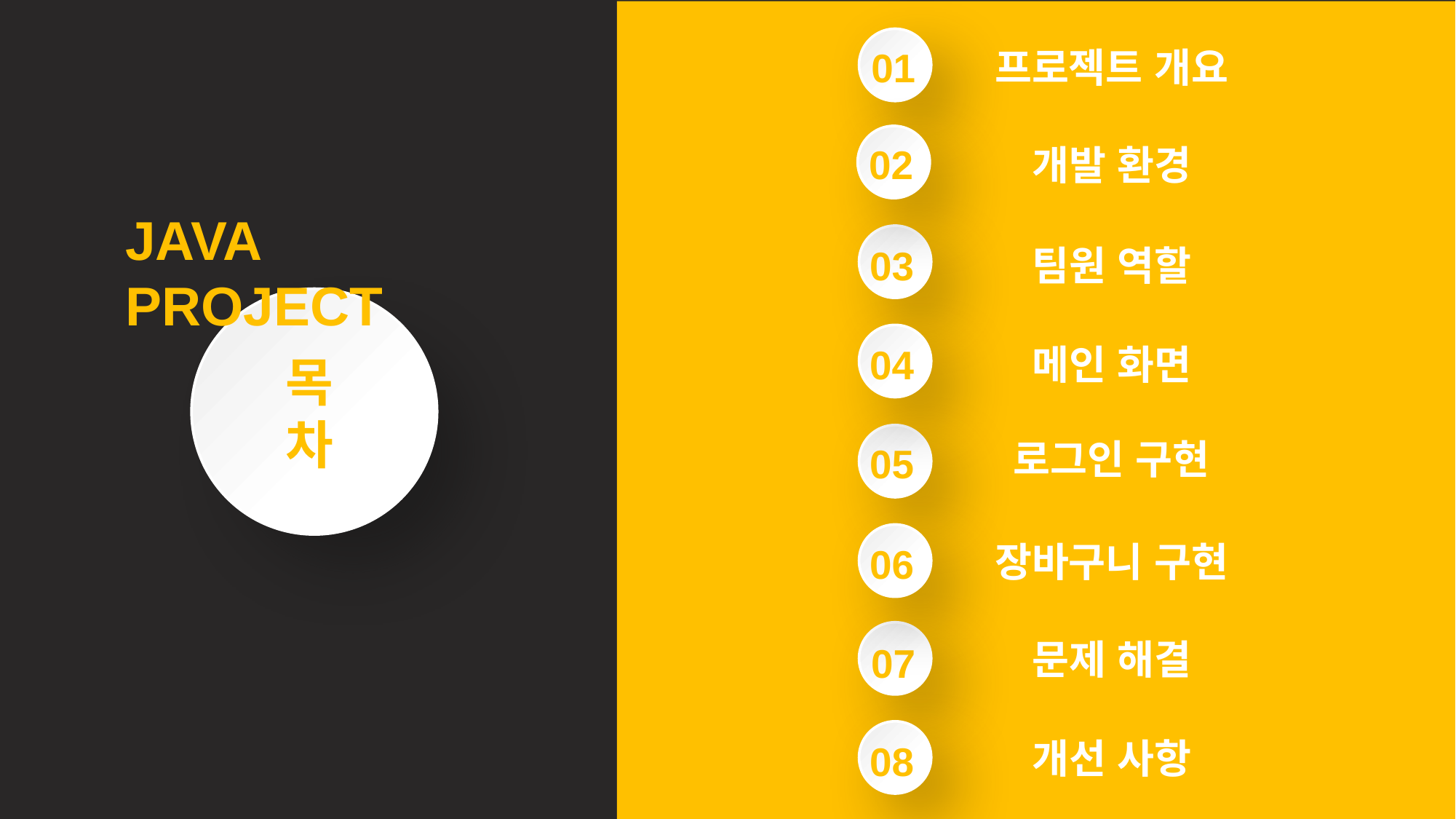

01
프로젝트 개요

02
개발 환경
JAVA PROJECT

03
팀원 역할

04
메인 화면
목차
로그인 구현

05
장바구니 구현

06
4
문제 해결

07
4
개선 사항

08